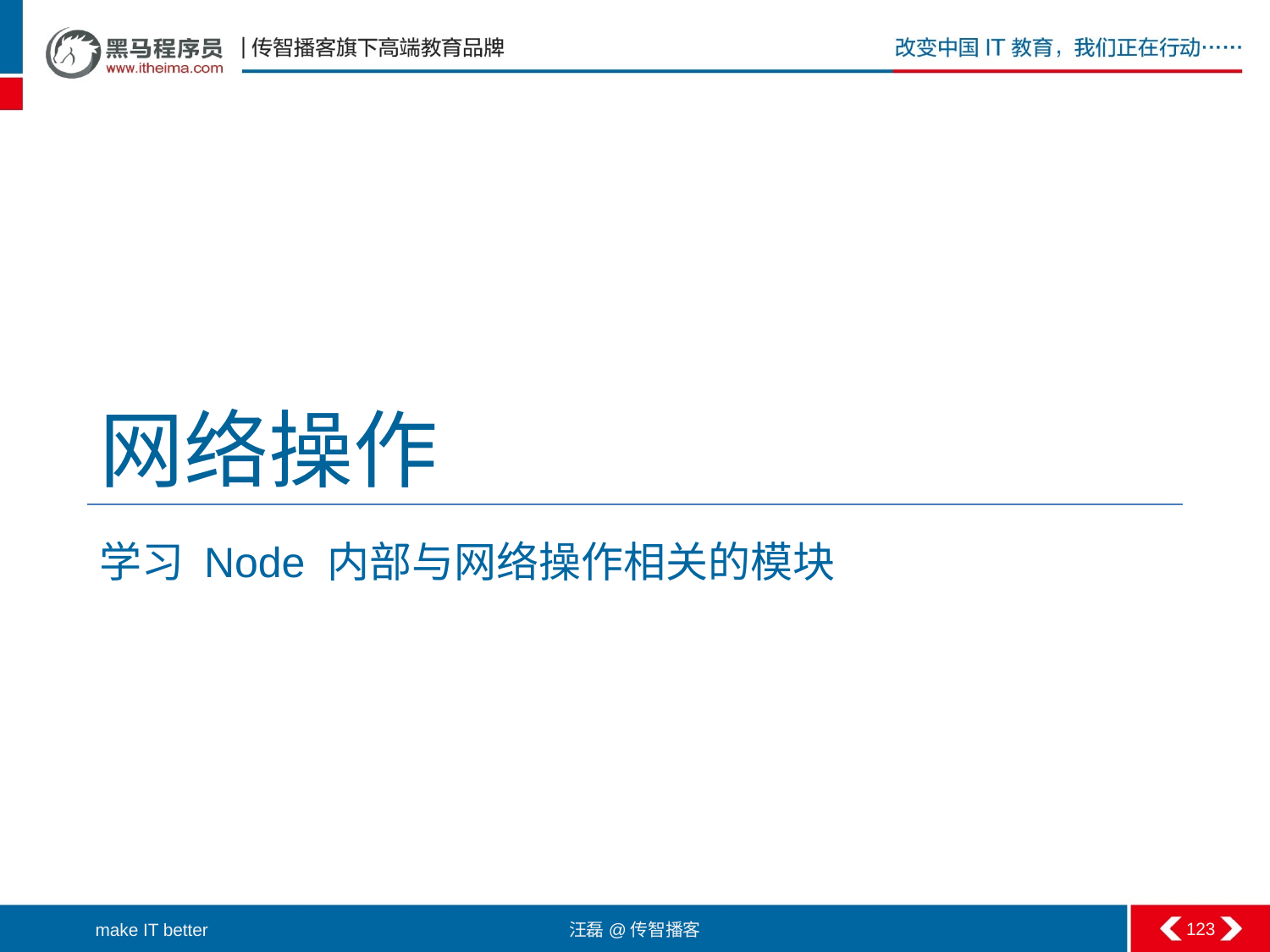

# 网络操作
学习 Node 内部与网络操作相关的模块
123
汪磊@传智播客
make IT better